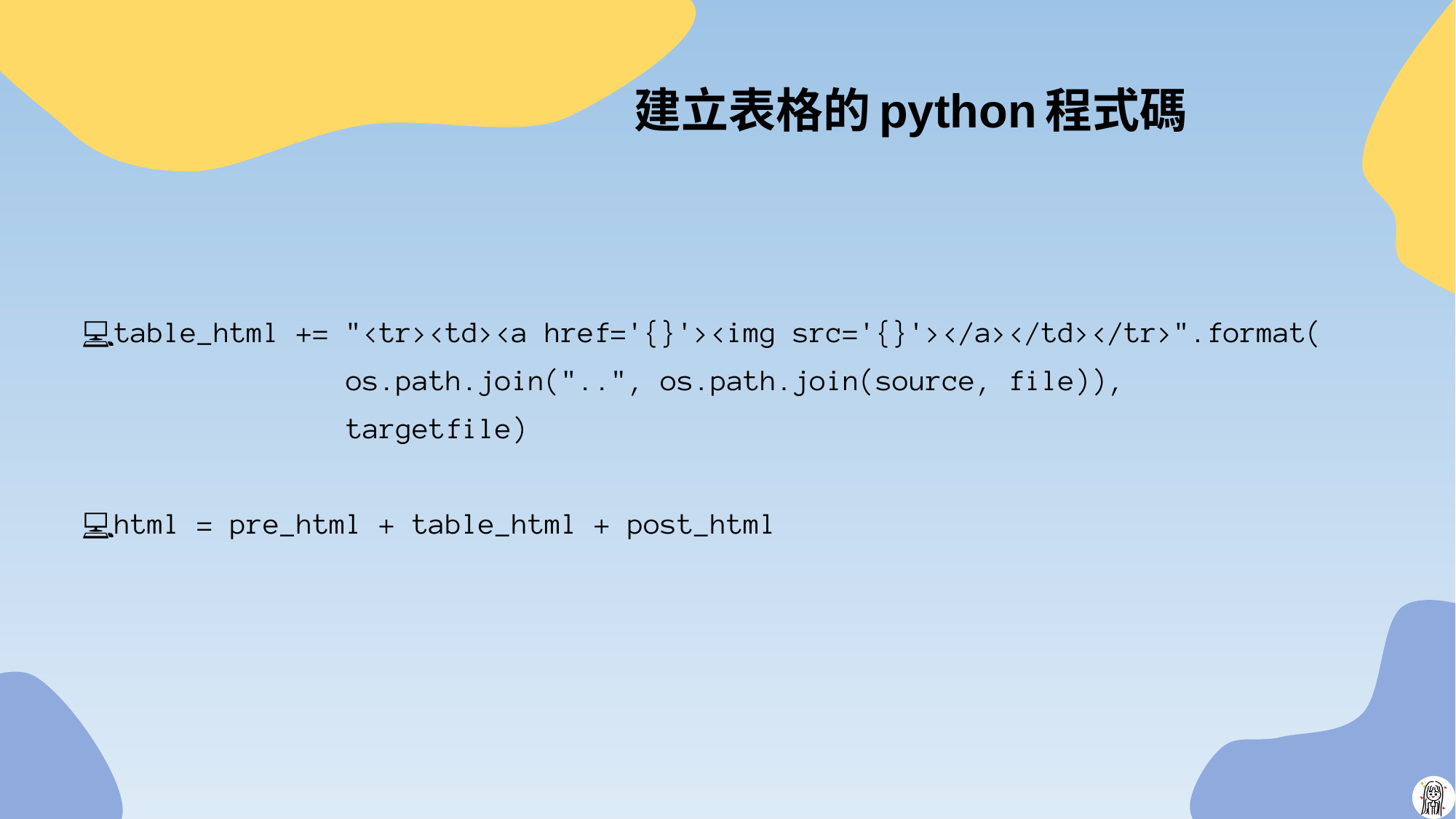

# 建立表格的python程式碼
💻table_html += "<tr><td><a href='{}'><img src='{}'></a></td></tr>".format(
                os.path.join("..", os.path.join(source, file)),
                targetfile)

💻html = pre_html + table_html + post_html

35